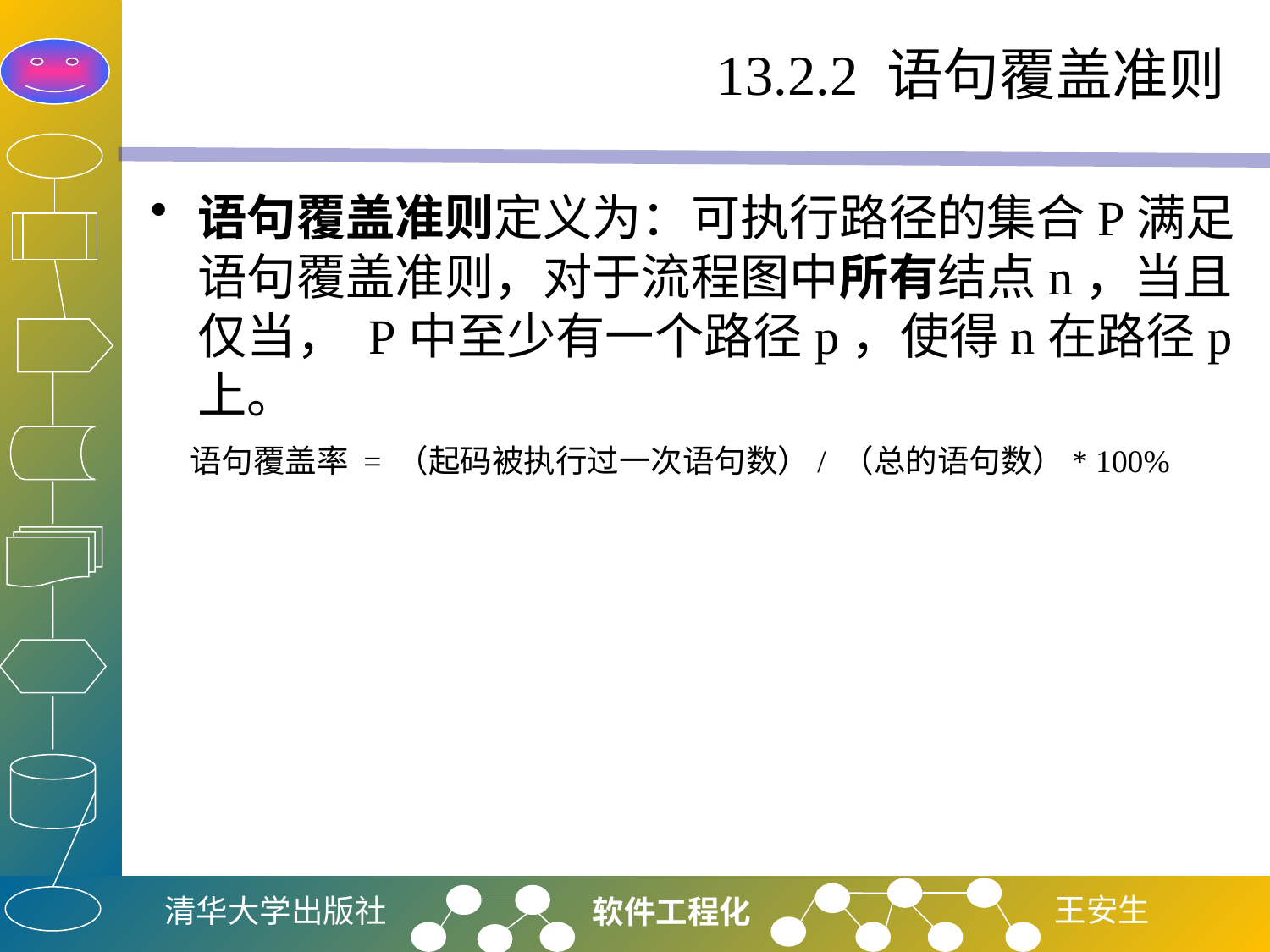

# 13.2.2 语句覆盖准则
语句覆盖准则定义为：可执行路径的集合P满足语句覆盖准则，对于流程图中所有结点n，当且仅当， P中至少有一个路径p，使得n在路径p上。
语句覆盖率 = （起码被执行过一次语句数）/ （总的语句数）* 100%